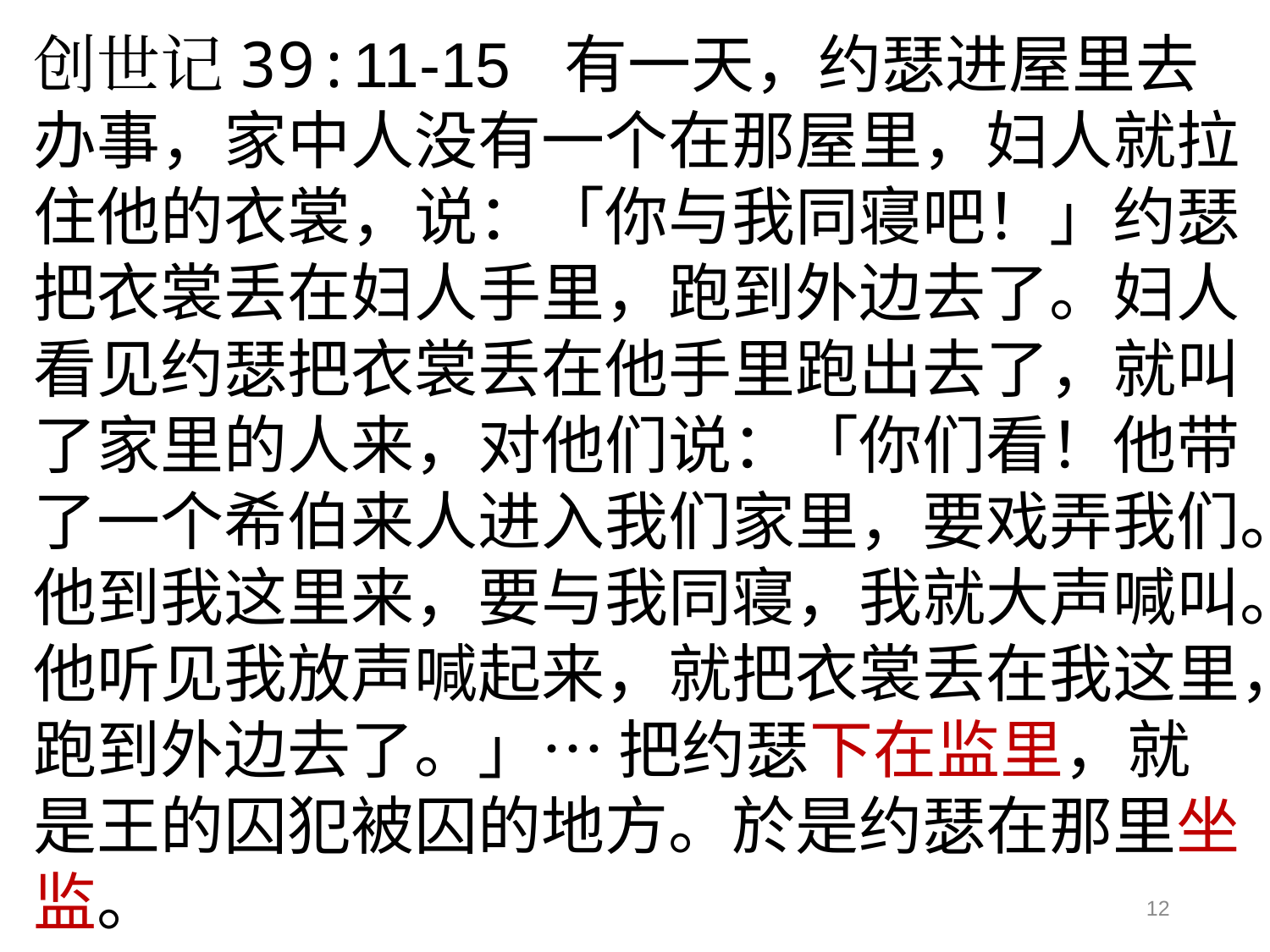

创世记39:11-15 有一天，约瑟进屋里去办事，家中人没有一个在那屋里，妇人就拉住他的衣裳，说：「你与我同寝吧！」约瑟把衣裳丢在妇人手里，跑到外边去了。妇人看见约瑟把衣裳丢在他手里跑出去了，就叫了家里的人来，对他们说：「你们看！他带了一个希伯来人进入我们家里，要戏弄我们。他到我这里来，要与我同寝，我就大声喊叫。他听见我放声喊起来，就把衣裳丢在我这里，跑到外边去了。」… 把约瑟下在监里，就是王的囚犯被囚的地方。於是约瑟在那里坐监。
12